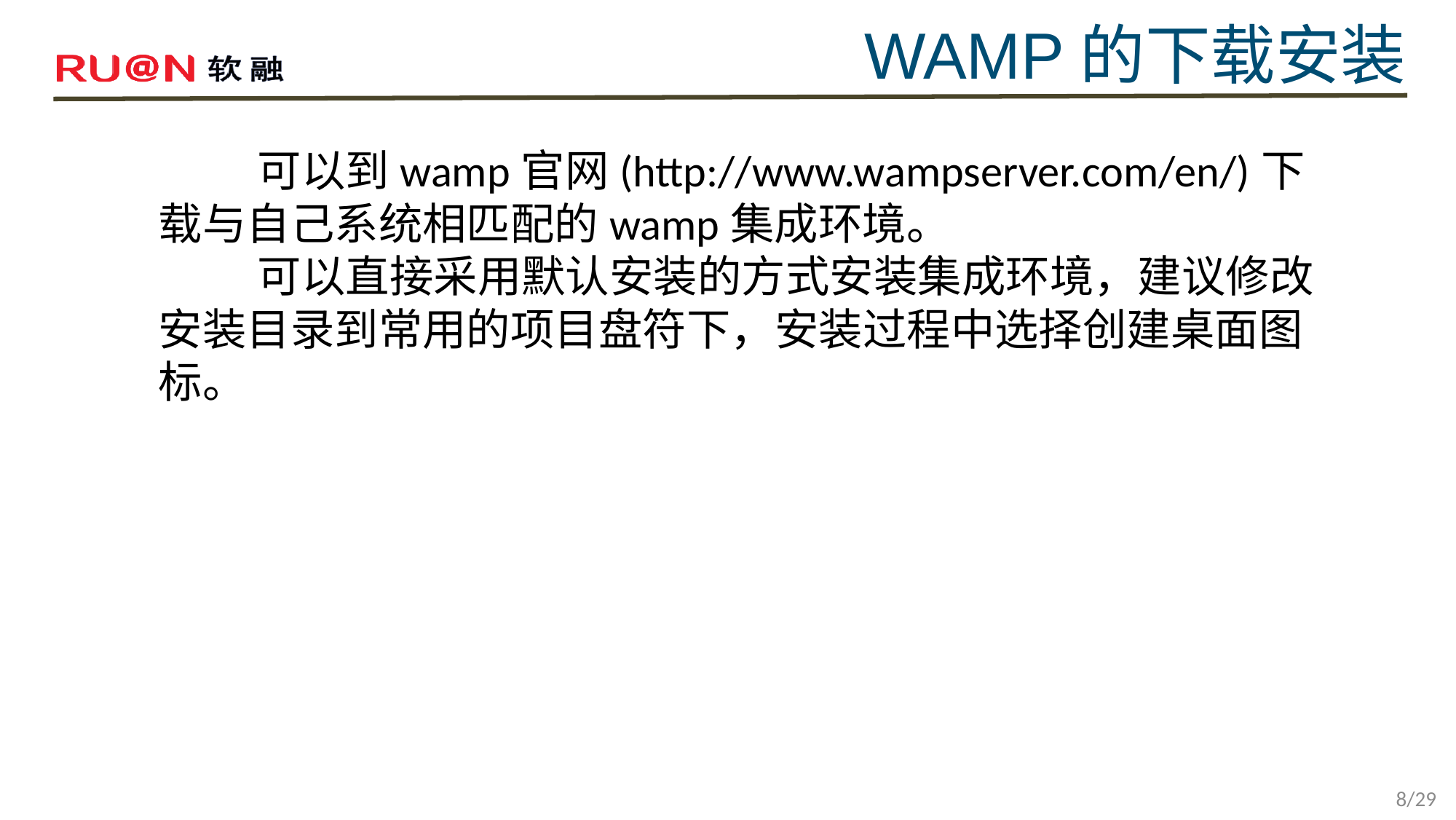

WAMP的下载安装
         可以到wamp官网(http://www.wampserver.com/en/)下载与自己系统相匹配的wamp集成环境。
         可以直接采用默认安装的方式安装集成环境，建议修改安装目录到常用的项目盘符下，安装过程中选择创建桌面图标。
8/29